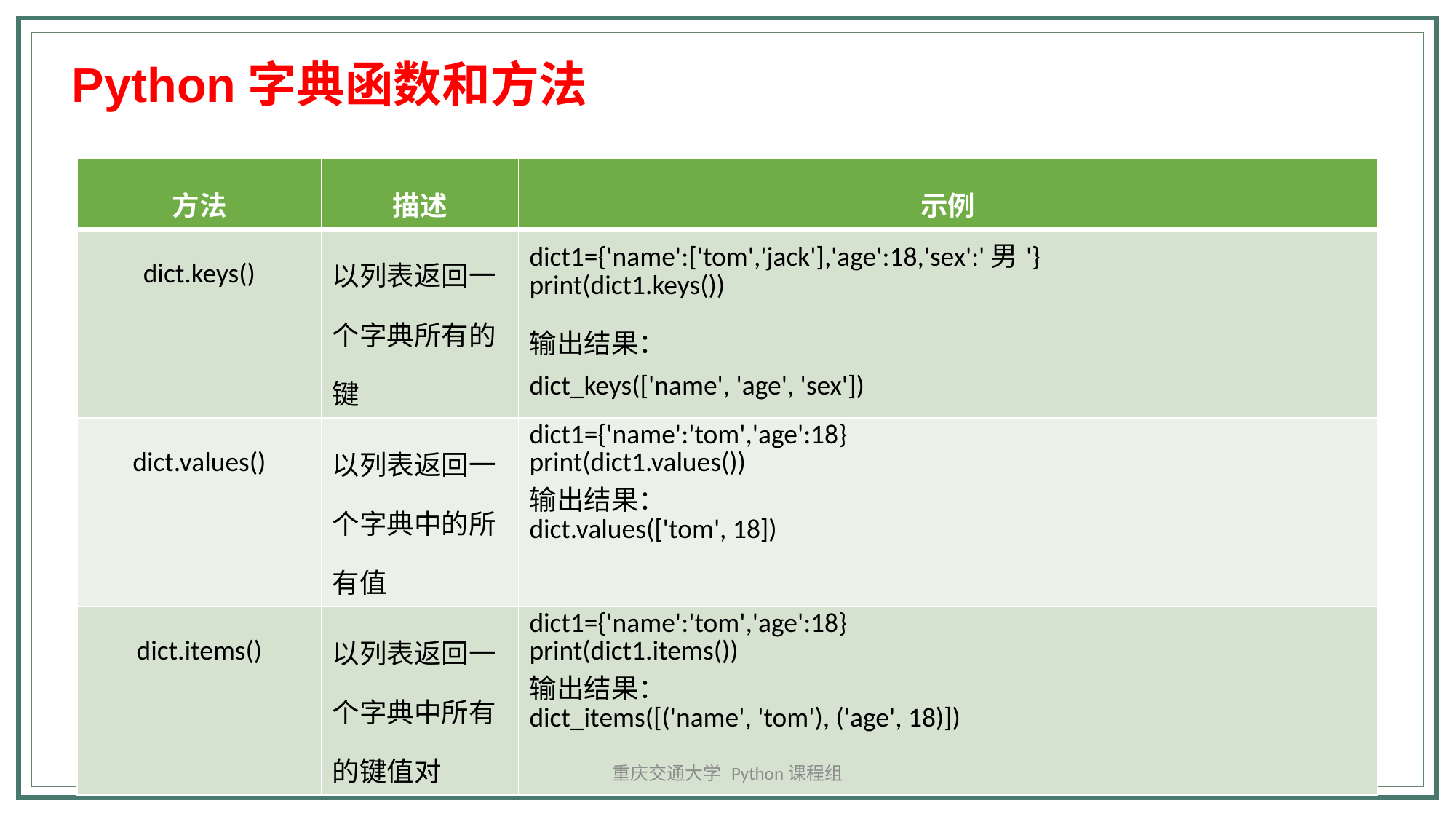

Python字典函数和方法
| 方法 | 描述 | 示例 |
| --- | --- | --- |
| dict.keys() | 以列表返回一个字典所有的键 | dict1={'name':['tom','jack'],'age':18,'sex':'男'} print(dict1.keys()) 输出结果： dict\_keys(['name', 'age', 'sex']) |
| dict.values() | 以列表返回一个字典中的所有值 | dict1={'name':'tom','age':18} print(dict1.values()) 输出结果： dict.values(['tom', 18]) |
| dict.items() | 以列表返回一个字典中所有的键值对 | dict1={'name':'tom','age':18} print(dict1.items()) 输出结果： dict\_items([('name', 'tom'), ('age', 18)]) |
重庆交通大学 Python课程组